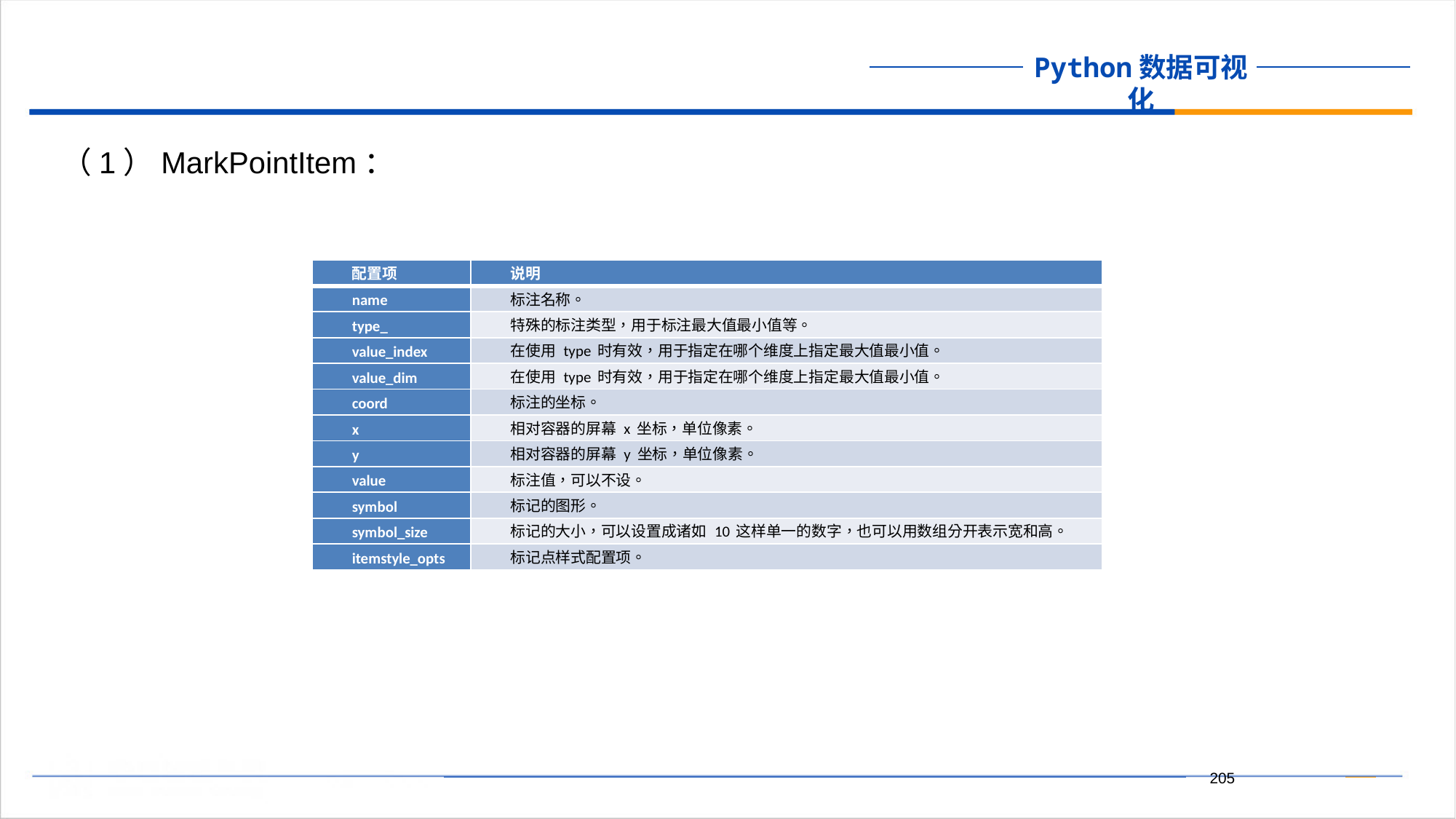

（1）MarkPointItem：
| 配置项 | 说明 |
| --- | --- |
| name | 标注名称。 |
| type\_ | 特殊的标注类型，用于标注最大值最小值等。 |
| value\_index | 在使用 type 时有效，用于指定在哪个维度上指定最大值最小值。 |
| value\_dim | 在使用 type 时有效，用于指定在哪个维度上指定最大值最小值。 |
| coord | 标注的坐标。 |
| x | 相对容器的屏幕 x 坐标，单位像素。 |
| y | 相对容器的屏幕 y 坐标，单位像素。 |
| value | 标注值，可以不设。 |
| symbol | 标记的图形。 |
| symbol\_size | 标记的大小，可以设置成诸如 10 这样单一的数字，也可以用数组分开表示宽和高。 |
| itemstyle\_opts | 标记点样式配置项。 |